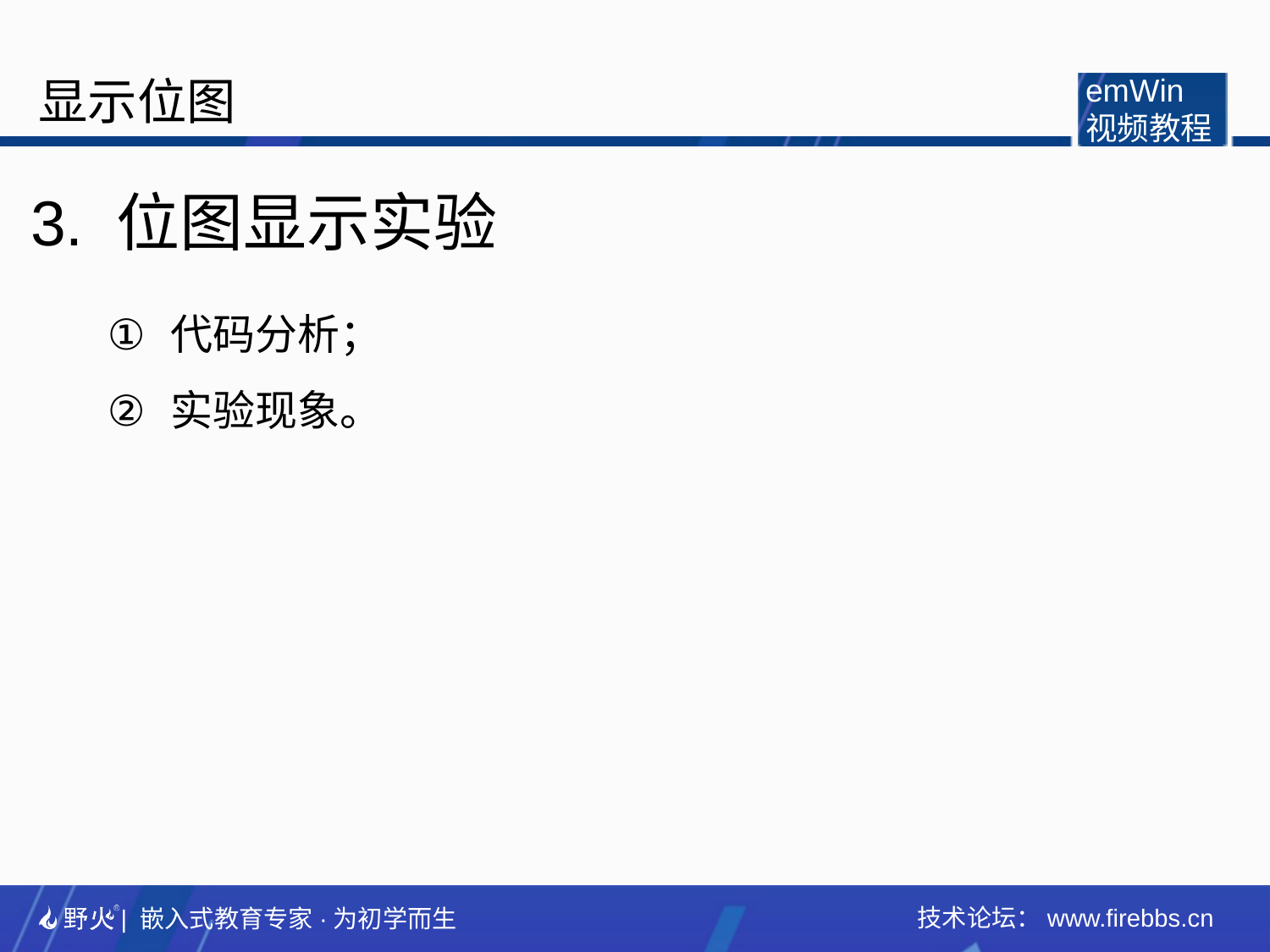

显示位图
emWin
视频教程
3. 位图显示实验
代码分析；
实验现象。